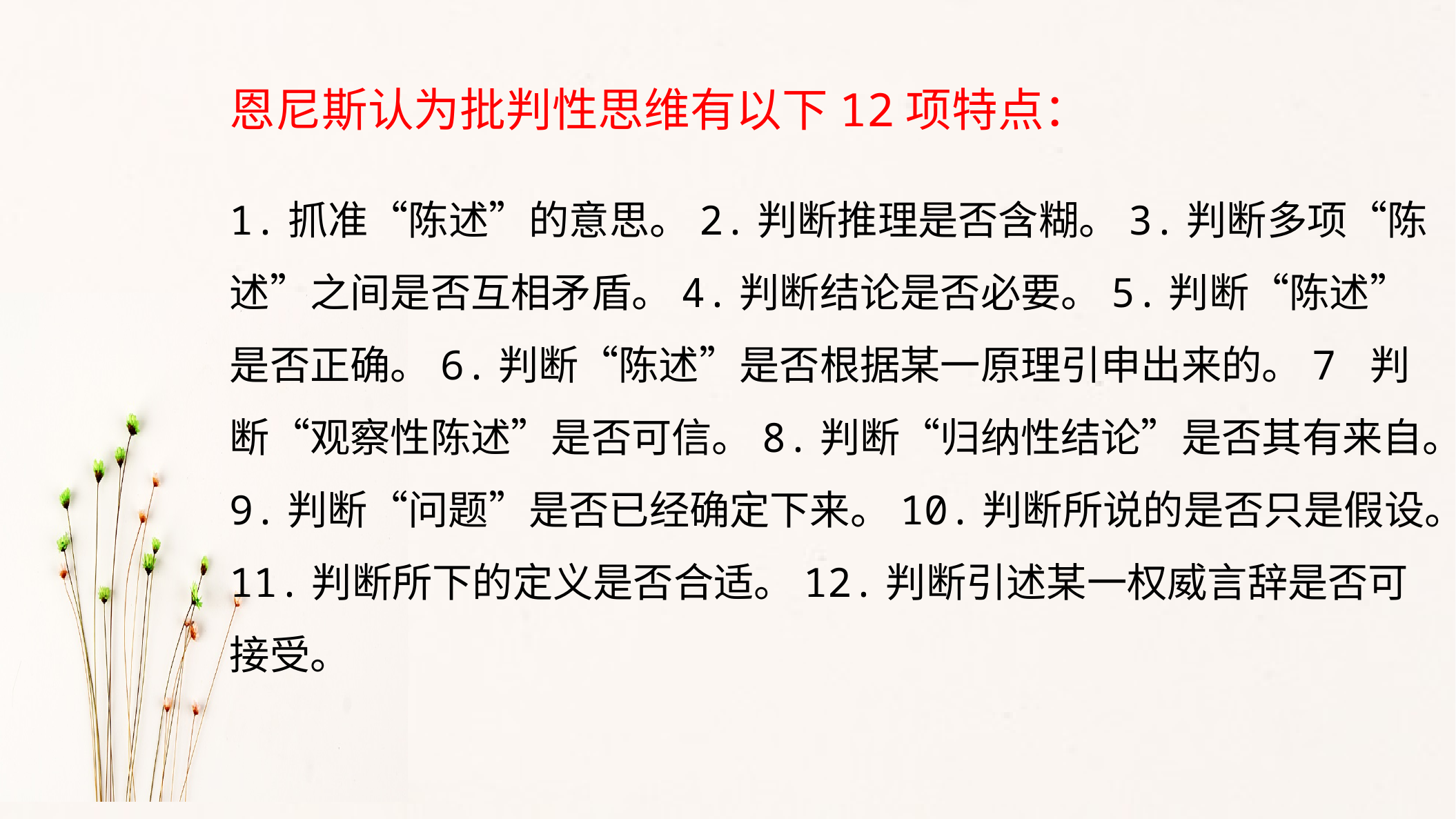

恩尼斯认为批判性思维有以下12项特点：
1.抓准“陈述”的意思。2.判断推理是否含糊。3.判断多项“陈述”之间是否互相矛盾。4.判断结论是否必要。5.判断“陈述”是否正确。6.判断“陈述”是否根据某一原理引申出来的。7 判断“观察性陈述”是否可信。8.判断“归纳性结论”是否其有来自。9.判断“问题”是否已经确定下来。10.判断所说的是否只是假设。11.判断所下的定义是否合适。12.判断引述某一权威言辞是否可接受。